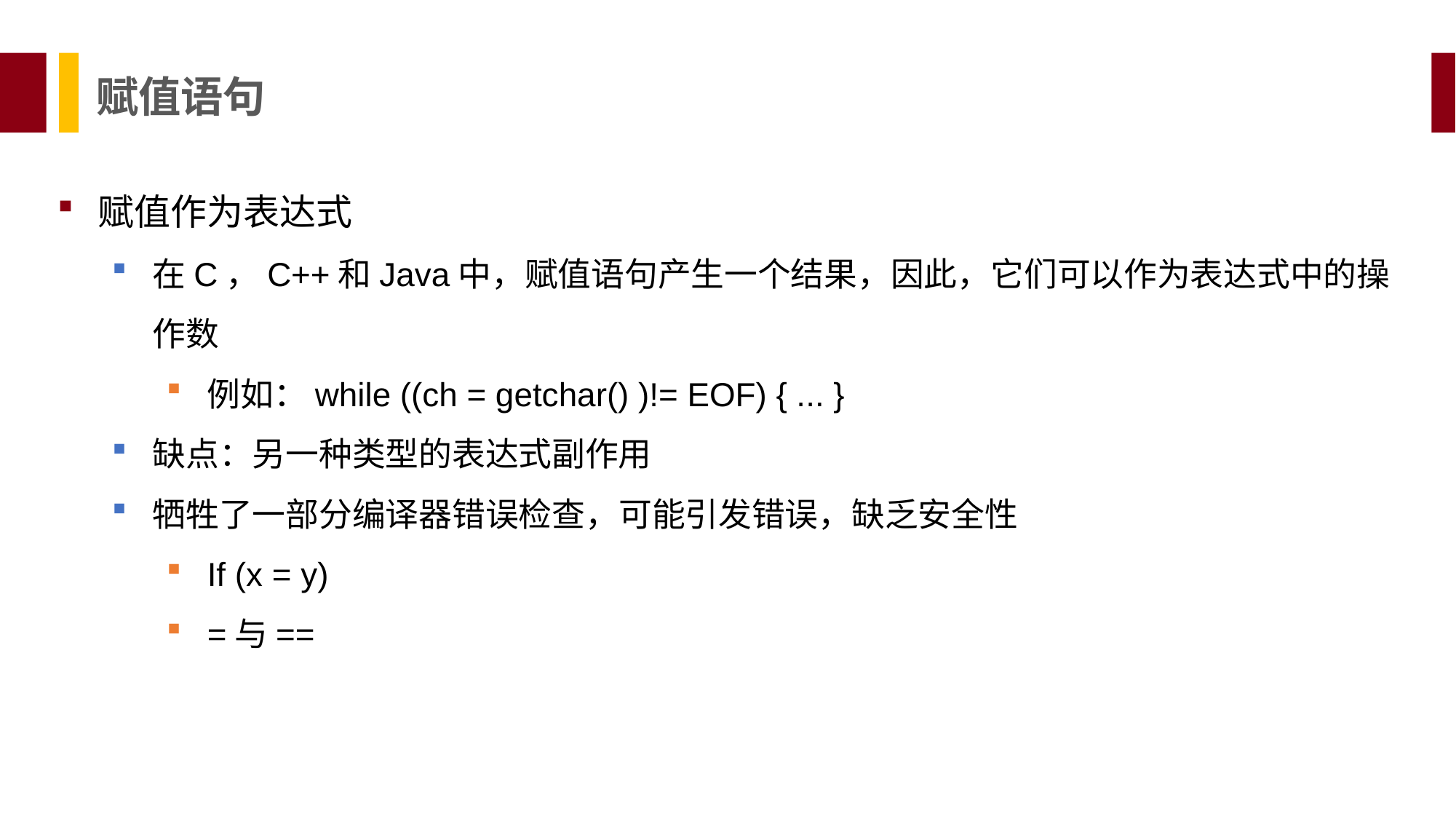

赋值语句
赋值作为表达式
在C，C++和Java中，赋值语句产生一个结果，因此，它们可以作为表达式中的操作数
例如：while ((ch = getchar() )!= EOF) { ... }
缺点：另一种类型的表达式副作用
牺牲了一部分编译器错误检查，可能引发错误，缺乏安全性
If (x = y)
=与==